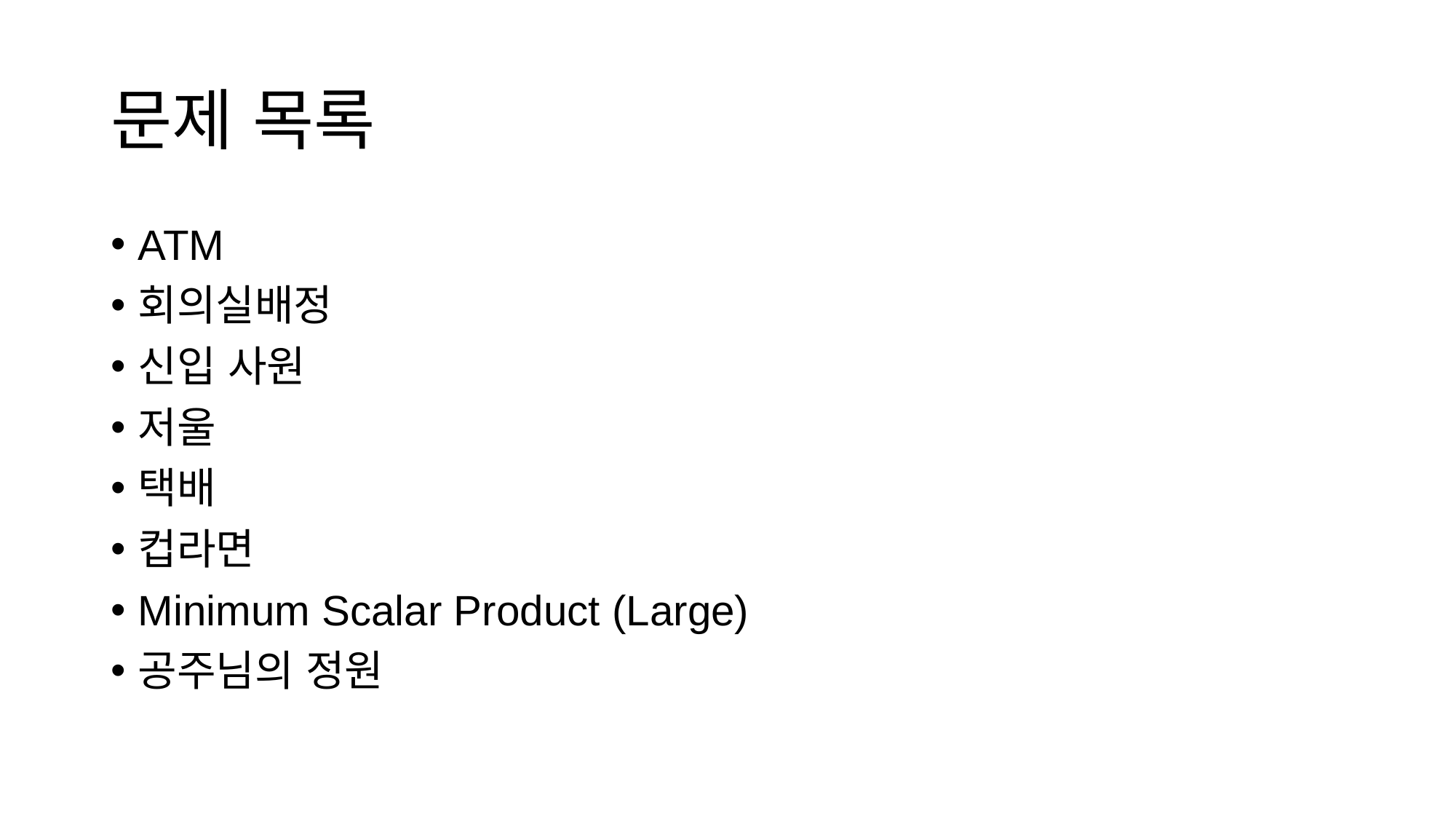

# 문제 목록
ATM
회의실배정
신입 사원
저울
택배
컵라면
Minimum Scalar Product (Large)
공주님의 정원